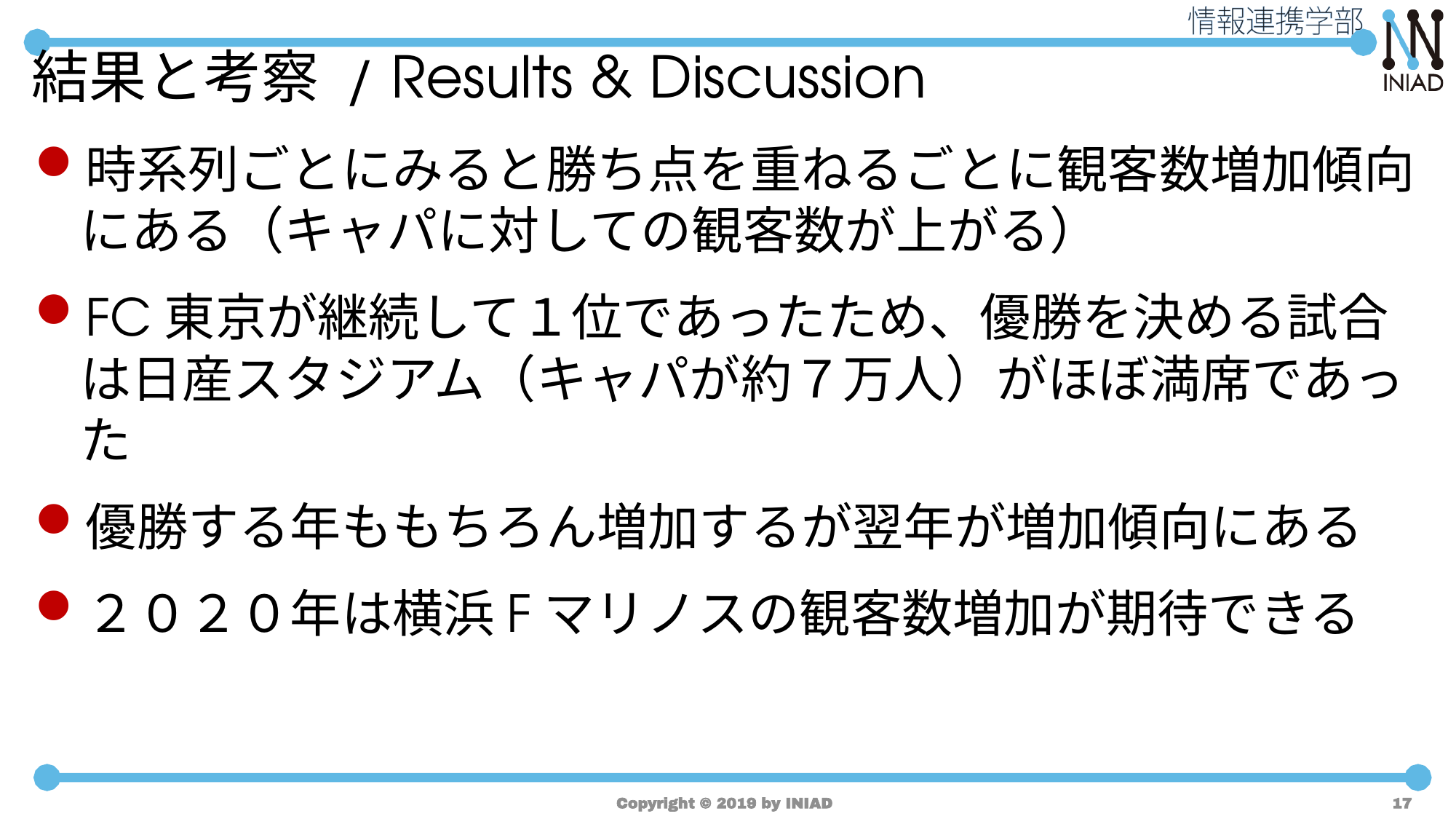

# 結果と考察 / Results & Discussion
時系列ごとにみると勝ち点を重ねるごとに観客数増加傾向にある（キャパに対しての観客数が上がる）
FC東京が継続して１位であったため、優勝を決める試合は日産スタジアム（キャパが約７万人）がほぼ満席であった
優勝する年ももちろん増加するが翌年が増加傾向にある
２０２０年は横浜Fマリノスの観客数増加が期待できる
Copyright © 2019 by INIAD
17